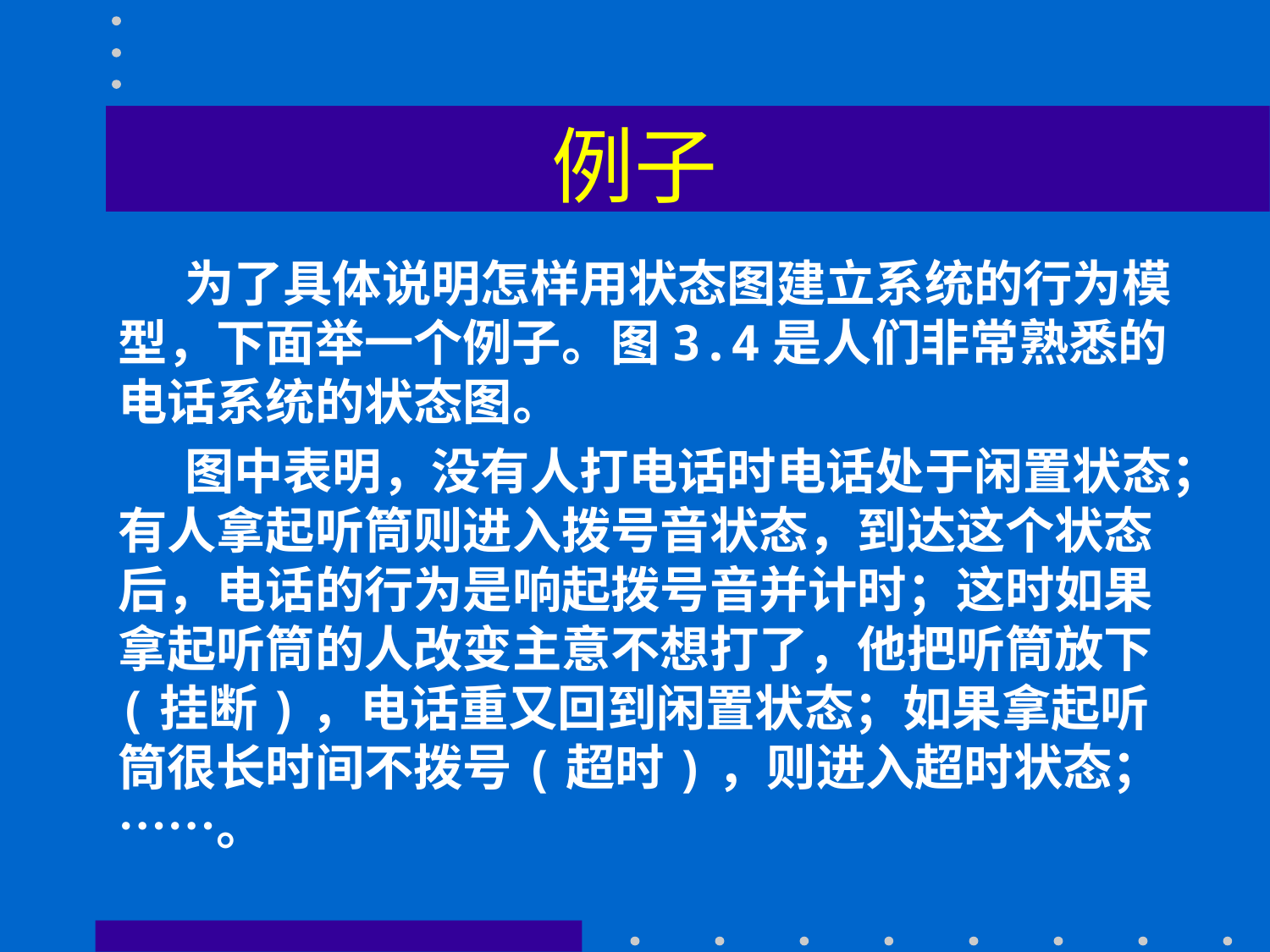

# 例子
     为了具体说明怎样用状态图建立系统的行为模型，下面举一个例子。图3.4是人们非常熟悉的电话系统的状态图。
     图中表明，没有人打电话时电话处于闲置状态；有人拿起听筒则进入拨号音状态，到达这个状态后，电话的行为是响起拨号音并计时；这时如果拿起听筒的人改变主意不想打了，他把听筒放下(挂断)，电话重又回到闲置状态；如果拿起听筒很长时间不拨号(超时)，则进入超时状态；……。
59